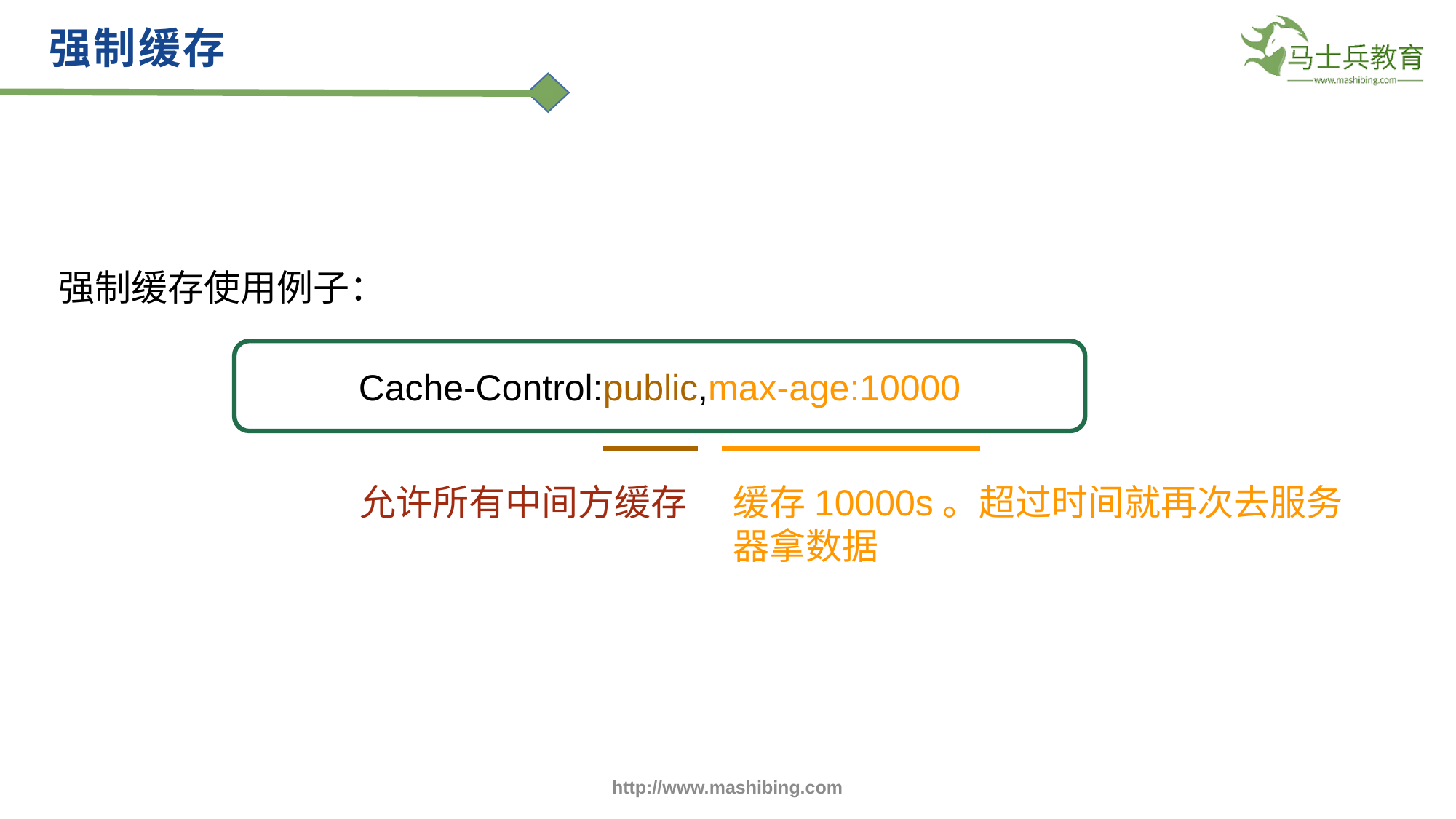

强制缓存
强制缓存使用例子：
Cache-Control:public,max-age:10000
允许所有中间方缓存
缓存10000s。超过时间就再次去服务器拿数据